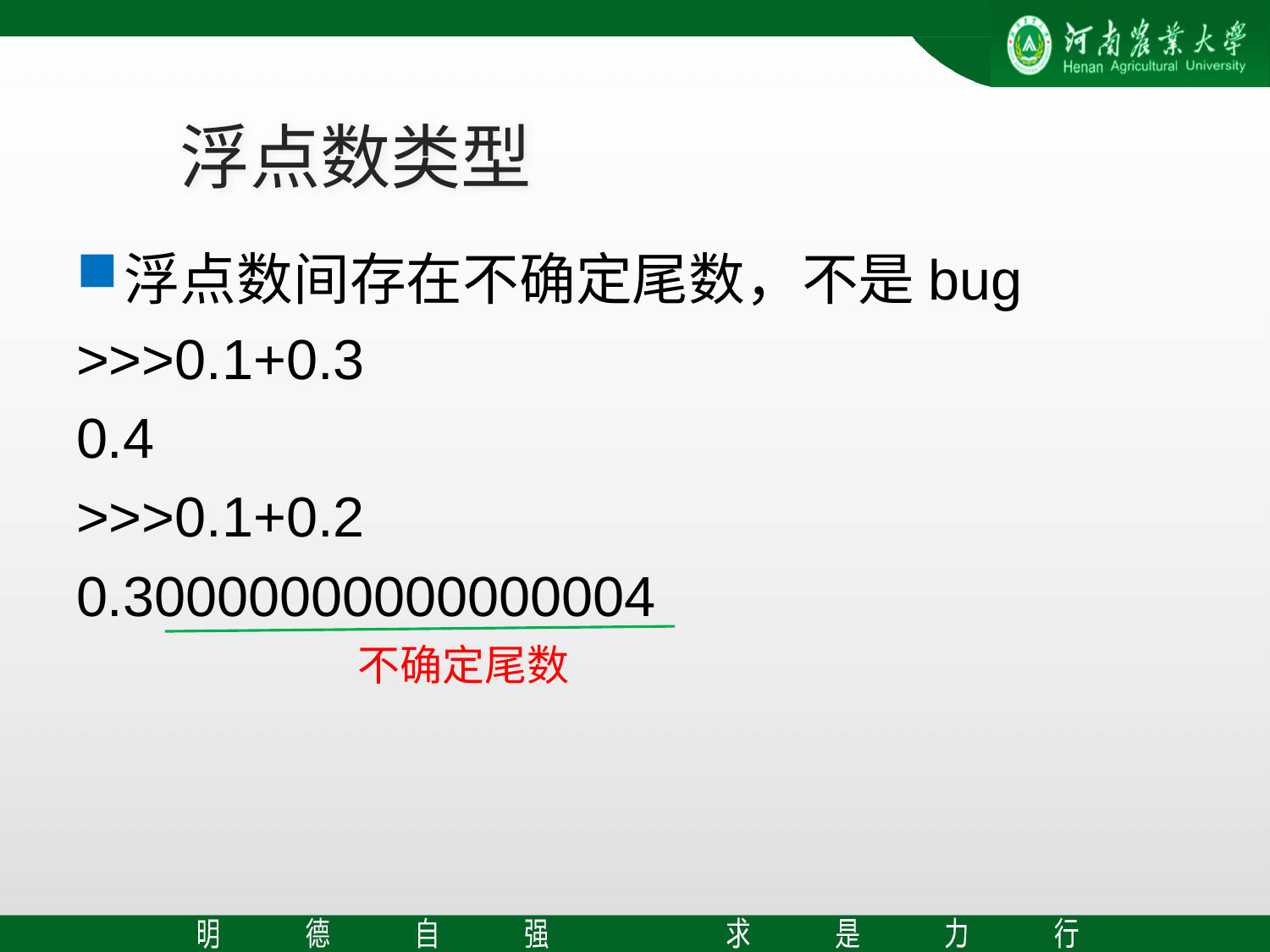

浮点数类型
浮点数间存在不确定尾数，不是bug
>>>0.1+0.3
0.4
>>>0.1+0.2
0.30000000000000004
不确定尾数